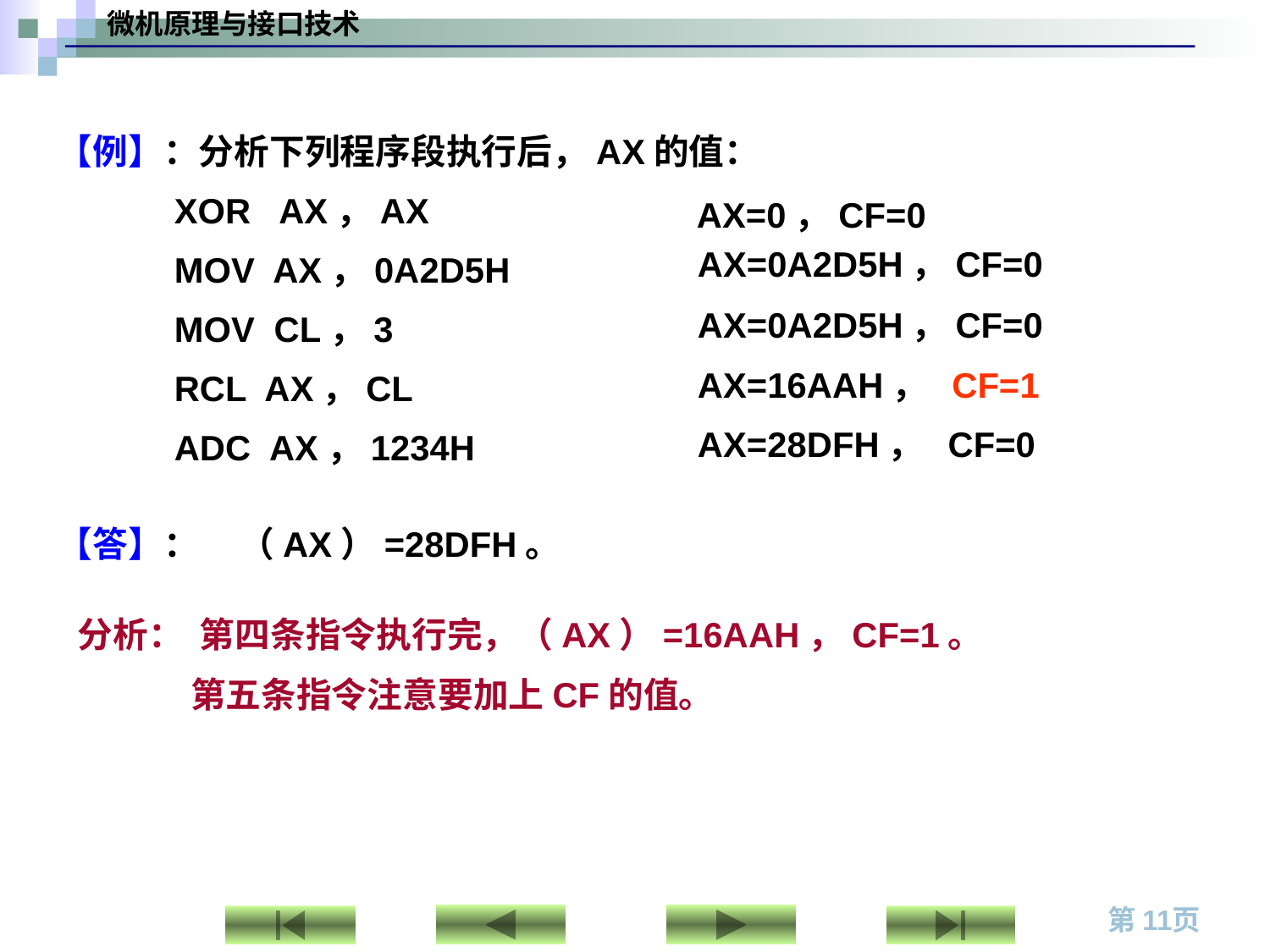

【例】：分析下列程序段执行后，AX的值：
            XOR   AX，AX
            MOV  AX，0A2D5H
            MOV  CL，3
            RCL  AX，CL
            ADC  AX，1234H
   AX=0，CF=0
AX=0A2D5H，CF=0
AX=0A2D5H，CF=0
AX=16AAH，  CF=1
AX=28DFH，  CF=0
【答】：     （AX）=28DFH。
分析：  第四条指令执行完，（AX）=16AAH，CF=1。
             第五条指令注意要加上CF的值。